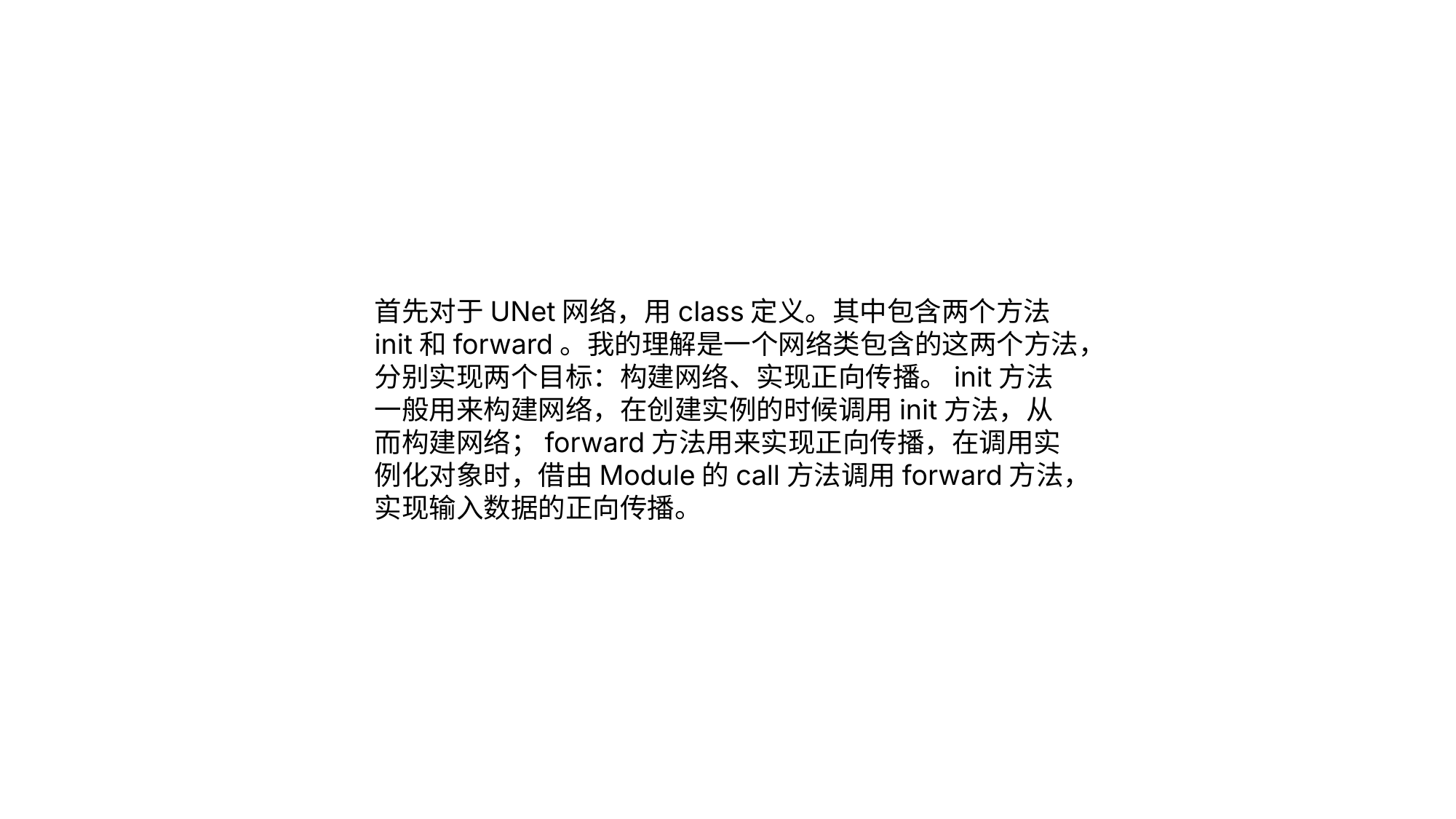

首先对于UNet网络，用class定义。其中包含两个方法init和forward。我的理解是一个网络类包含的这两个方法，分别实现两个目标：构建网络、实现正向传播。init方法一般用来构建网络，在创建实例的时候调用init方法，从而构建网络；forward方法用来实现正向传播，在调用实例化对象时，借由Module的call方法调用forward方法，实现输入数据的正向传播。